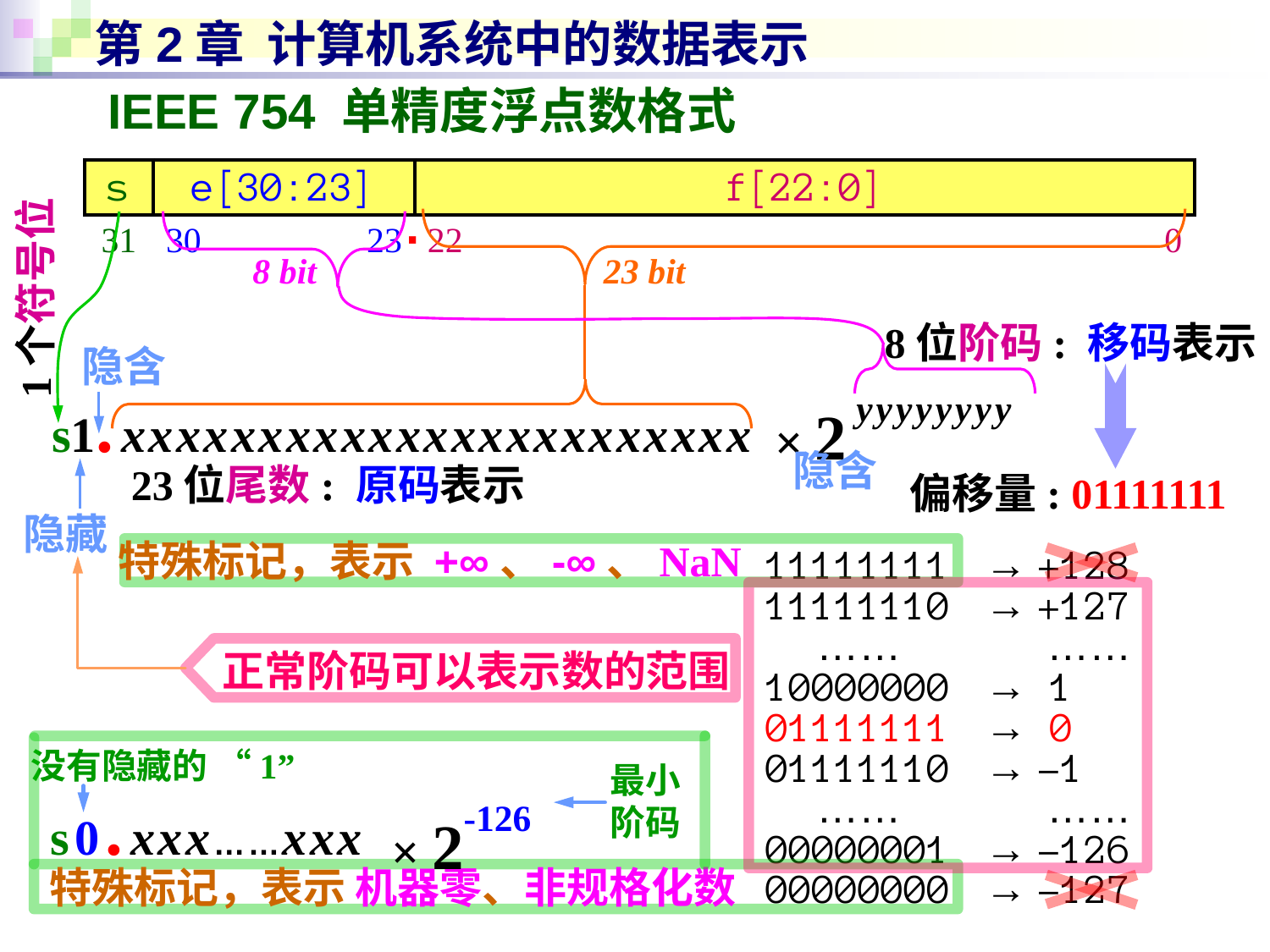

# 第2章  计算机系统中的数据表示
IEEE 754 单精度浮点数格式

| s | e[30:23] |  | f[22:0] |  |
| --- | --- | --- | --- | --- |
| 31 | 30 | 23 | 22 | 0 |
·

8 bit
23 bit
1个符号位

8位阶码: 移码表示
隐含
s1. xxxxxxxxxxxxxxxxxxxxxxx
× 2 yyyyyyyy

隐含
23位尾数: 原码表示
偏移量: 01111111
隐藏
特殊标记，表示 +∞、-∞、NaN

11111111
11111110
……
10000000
01111111
01111110
……
00000001
00000000
→ +128
→ +127
……
→  1
→  0
→ -1
……
→ -126
→ -127

正常阶码可以表示数的范围

没有隐藏的 “1”
最小
阶码
s 0 . xxx……xxx
× 2-126
特殊标记，表示 机器零、非规格化数

18